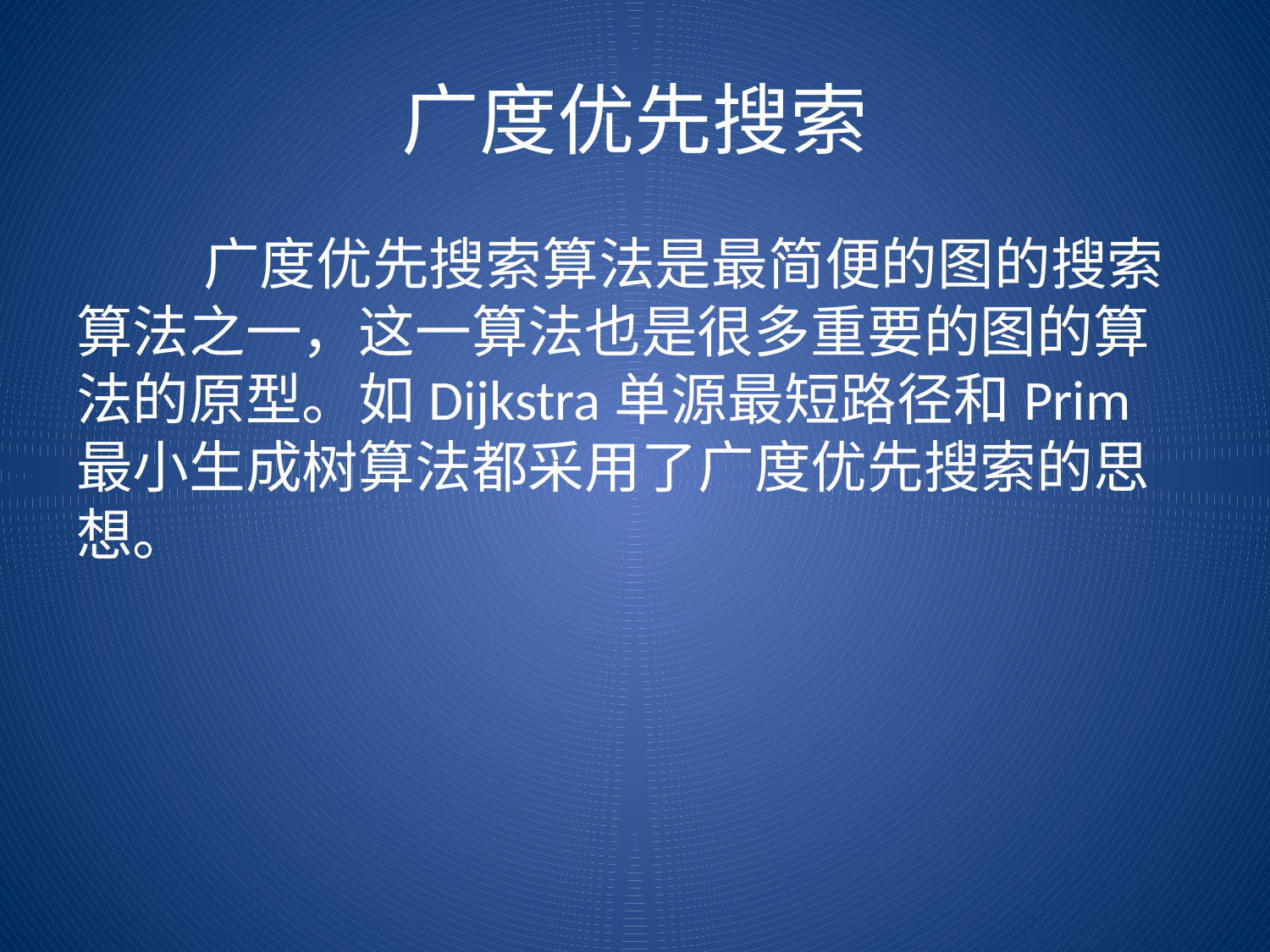

# 广度优先搜索
	广度优先搜索算法是最简便的图的搜索算法之一，这一算法也是很多重要的图的算法的原型。如Dijkstra单源最短路径和Prim最小生成树算法都采用了广度优先搜索的思想。